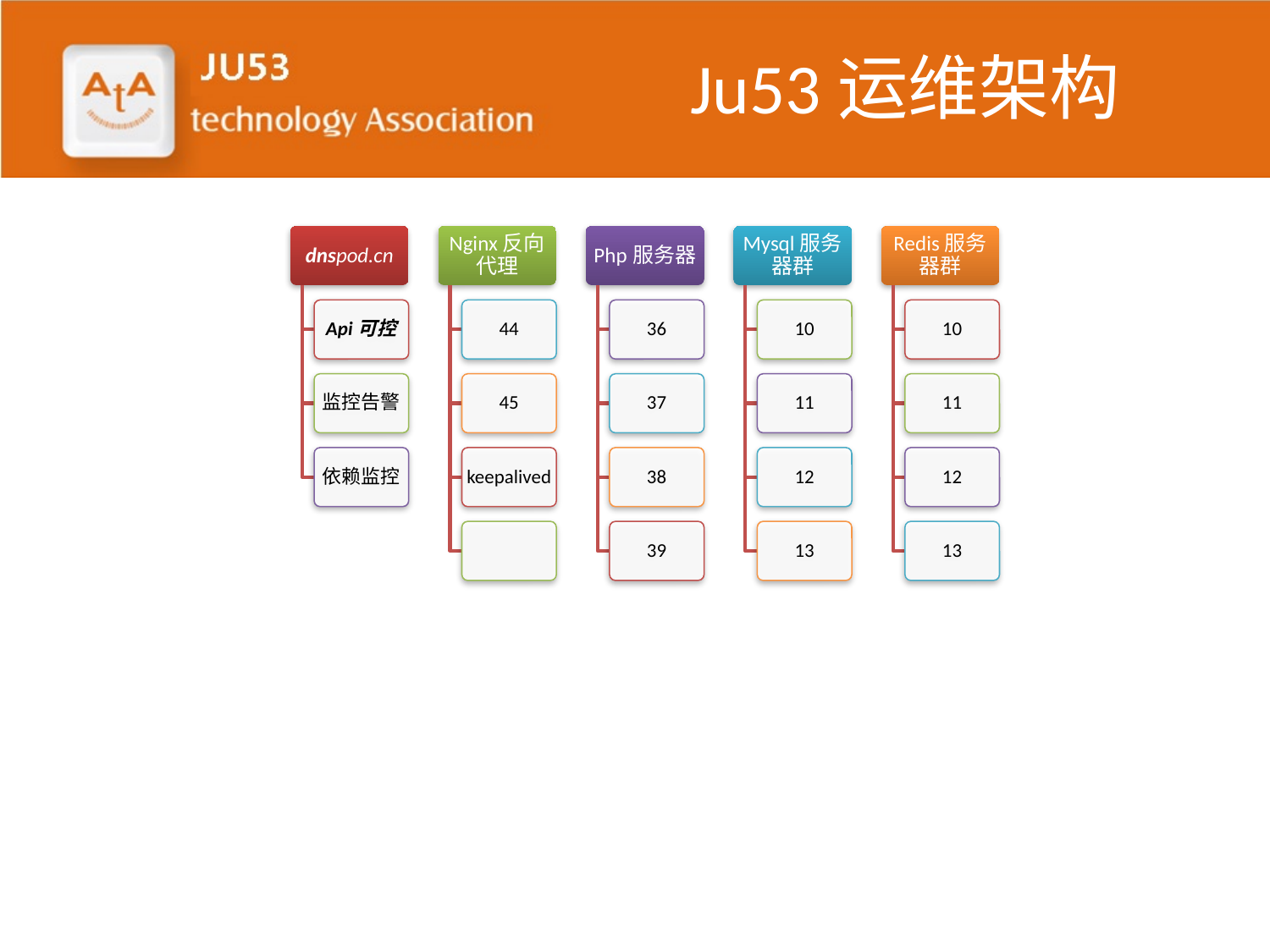

# Ju53运维架构

dnspod.cn
Api可控
监控告警
依赖监控
Nginx反向代理
44
45
keepalived

Php服务器
36
37
38
39
Mysql服务器群
10
11
12
13
Redis服务器群
10
11
12
13